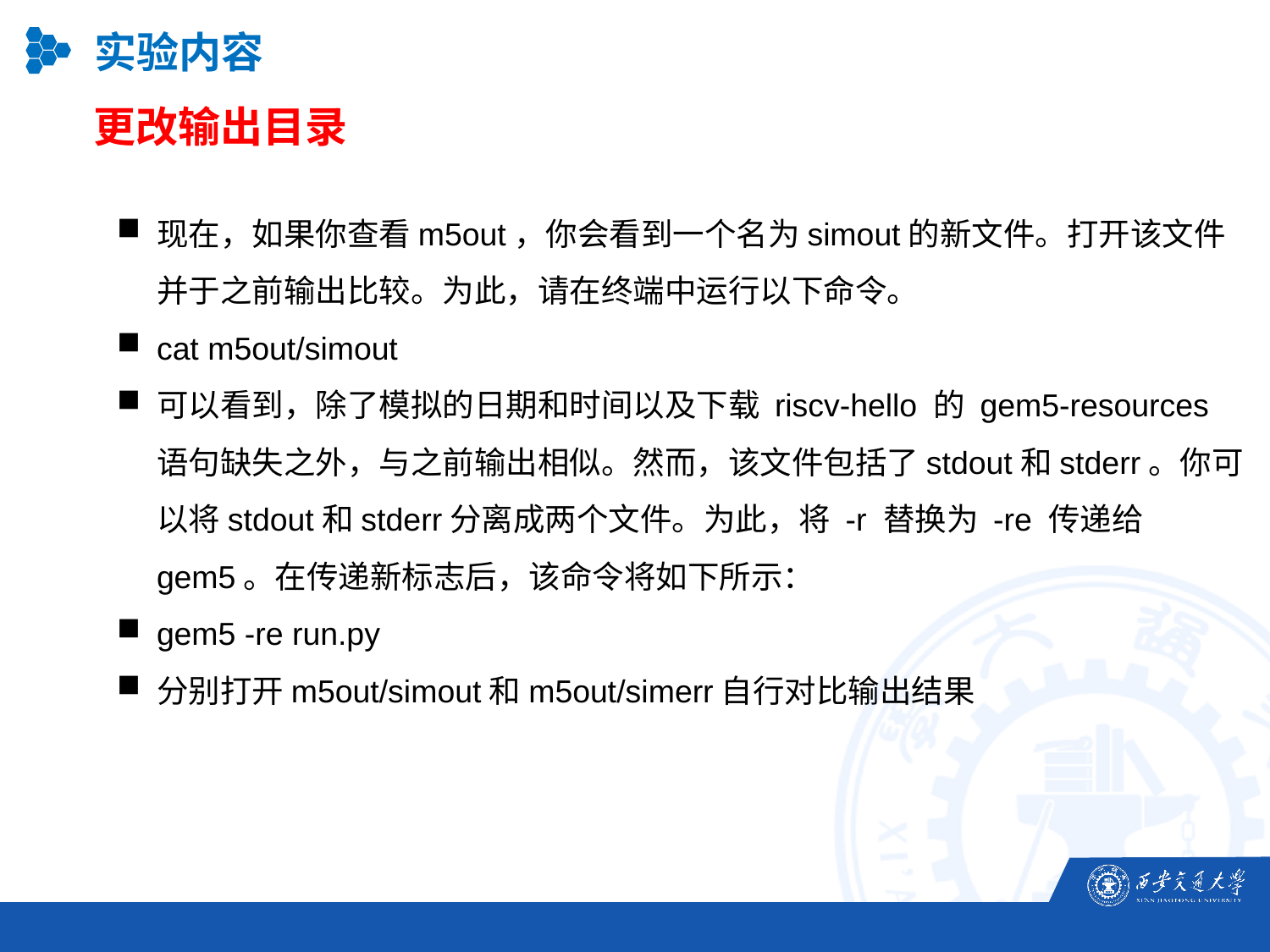

实验内容
更改输出目录
现在，如果你查看m5out，你会看到一个名为simout的新文件。打开该文件并于之前输出比较。为此，请在终端中运行以下命令。
cat m5out/simout
可以看到，除了模拟的日期和时间以及下载 riscv-hello 的 gem5-resources 语句缺失之外，与之前输出相似。然而，该文件包括了stdout和stderr。你可以将stdout和stderr分离成两个文件。为此，将 -r 替换为 -re 传递给 gem5。在传递新标志后，该命令将如下所示：
gem5 -re run.py
分别打开m5out/simout和m5out/simerr自行对比输出结果